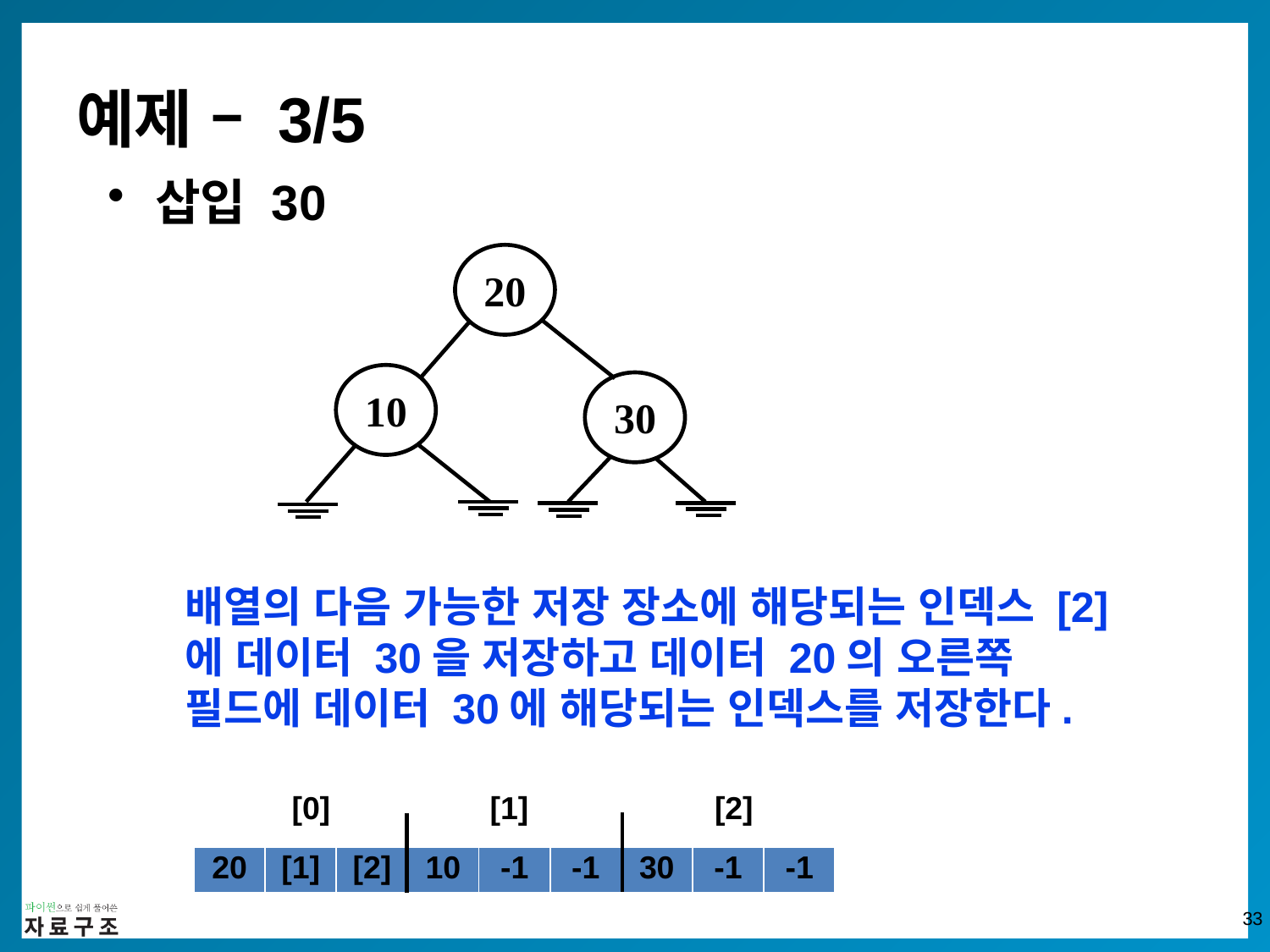

# 예제 – 3/5
삽입 30
20
10
30
배열의 다음 가능한 저장 장소에 해당되는 인덱스 [2]에 데이터 30을 저장하고 데이터 20의 오른쪽 필드에 데이터 30에 해당되는 인덱스를 저장한다.
| [0] [1] [2] |
| --- |
| 20 | [1] | [2] | 10 | -1 | -1 | 30 | -1 | -1 |
| --- | --- | --- | --- | --- | --- | --- | --- | --- |